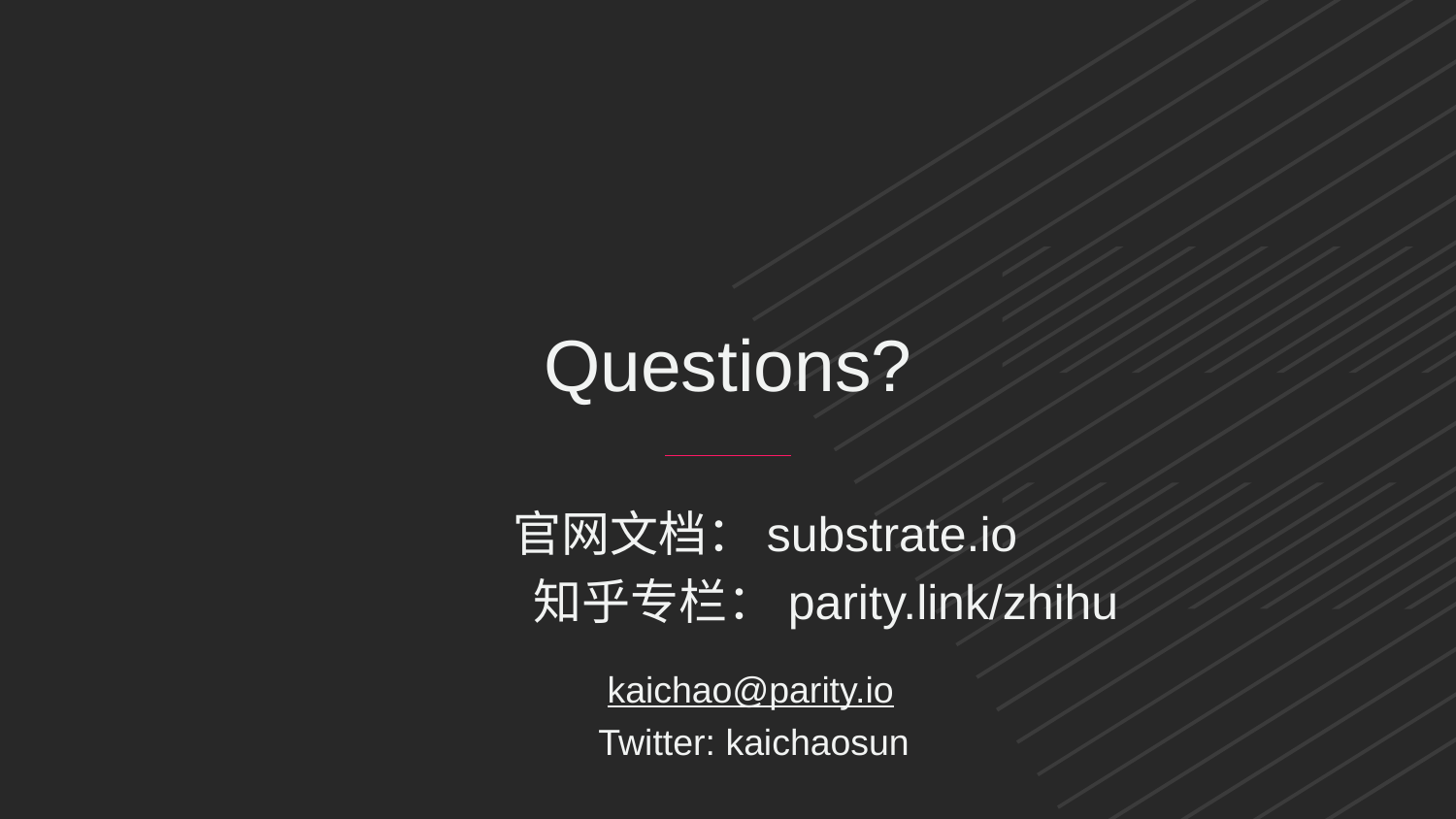

# Questions?
          官网文档：substrate.io
                 知乎专栏：parity.link/zhihu

                                  kaichao@parity.io
                                              Twitter: kaichaosun